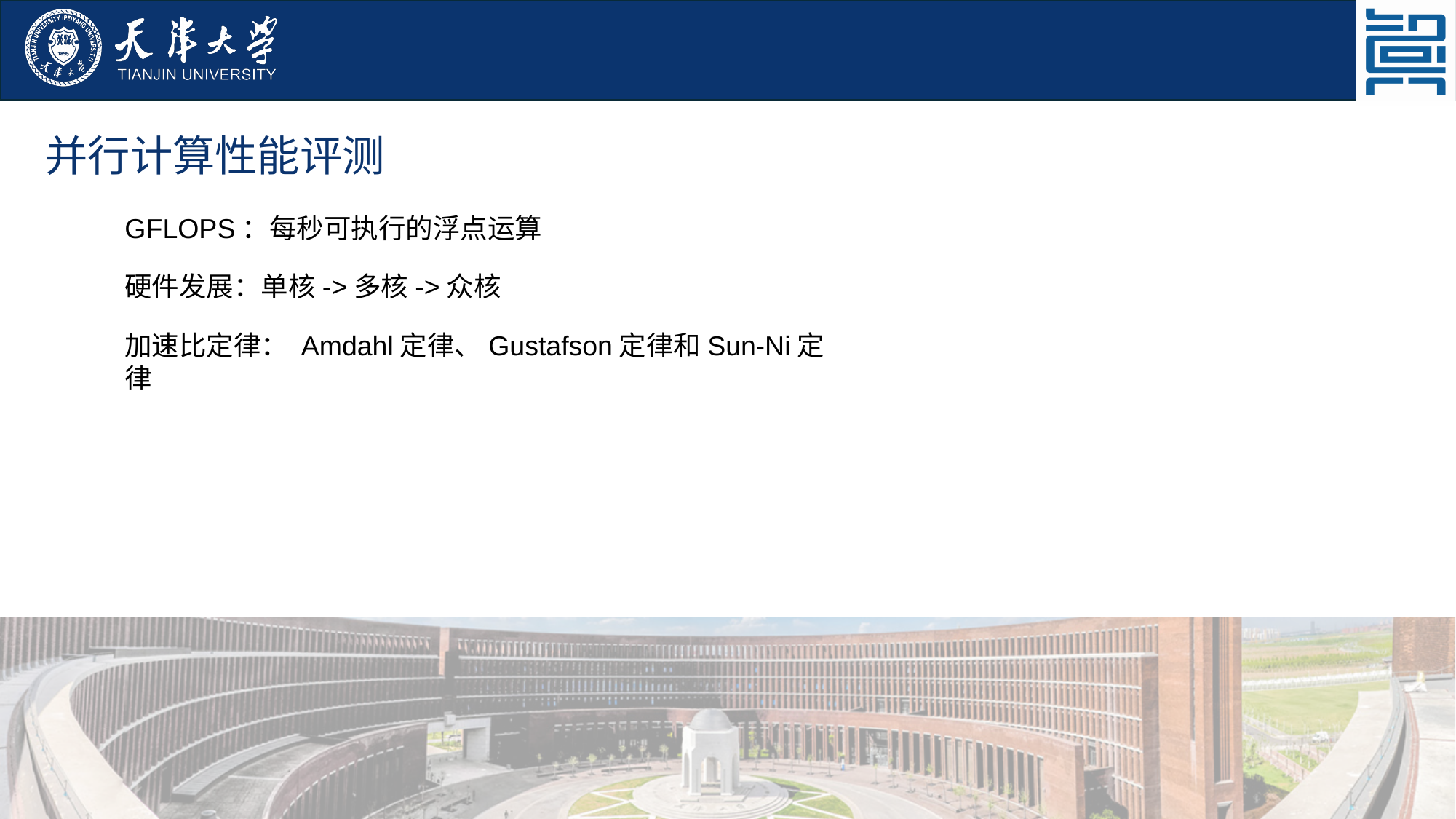

并行计算性能评测
GFLOPS：每秒可执行的浮点运算
硬件发展：单核->多核->众核
加速比定律： Amdahl定律、Gustafson定律和Sun-Ni定律